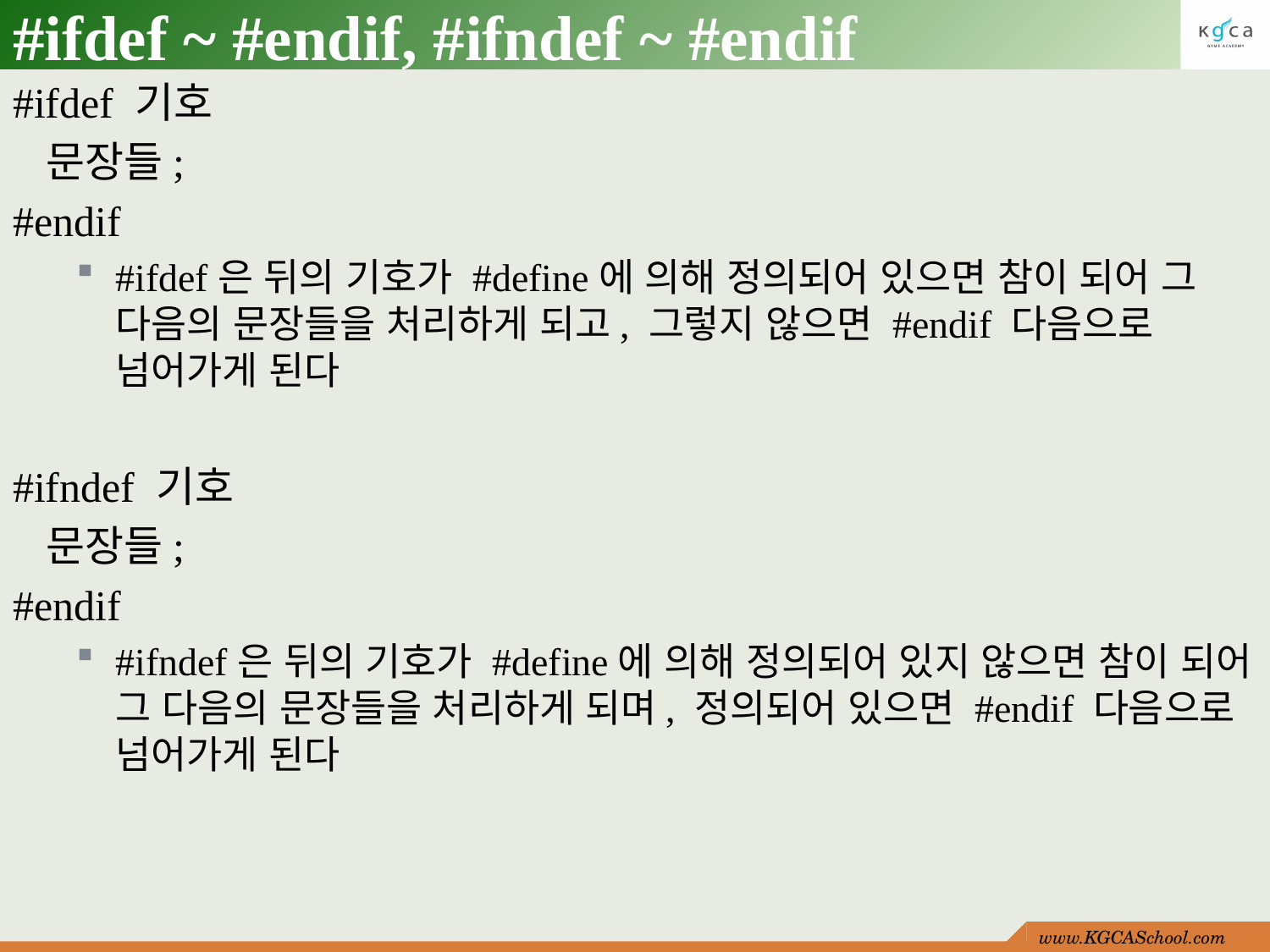

# #ifdef ~ #endif, #ifndef ~ #endif
#ifdef 기호
  문장들;
#endif
#ifdef은 뒤의 기호가 #define에 의해 정의되어 있으면 참이 되어 그 다음의 문장들을 처리하게 되고, 그렇지 않으면 #endif 다음으로 넘어가게 된다

#ifndef 기호
  문장들;
#endif
#ifndef은 뒤의 기호가 #define에 의해 정의되어 있지 않으면 참이 되어 그 다음의 문장들을 처리하게 되며, 정의되어 있으면 #endif 다음으로 넘어가게 된다